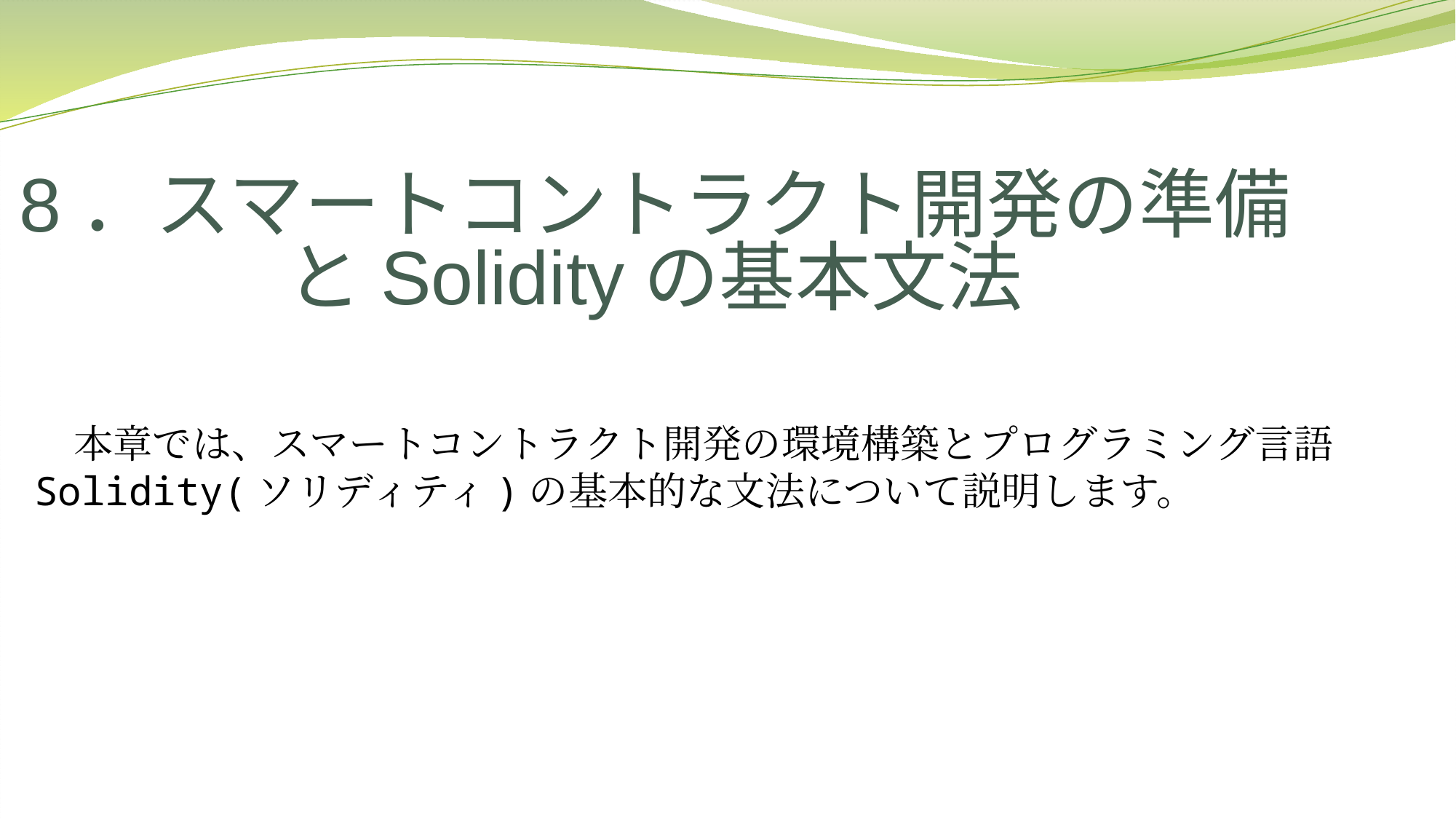

# 8．スマートコントラクト開発の準備とSolidityの基本文法
　本章では、スマートコントラクト開発の環境構築とプログラミング言語Solidity(ソリディティ)の基本的な文法について説明します。